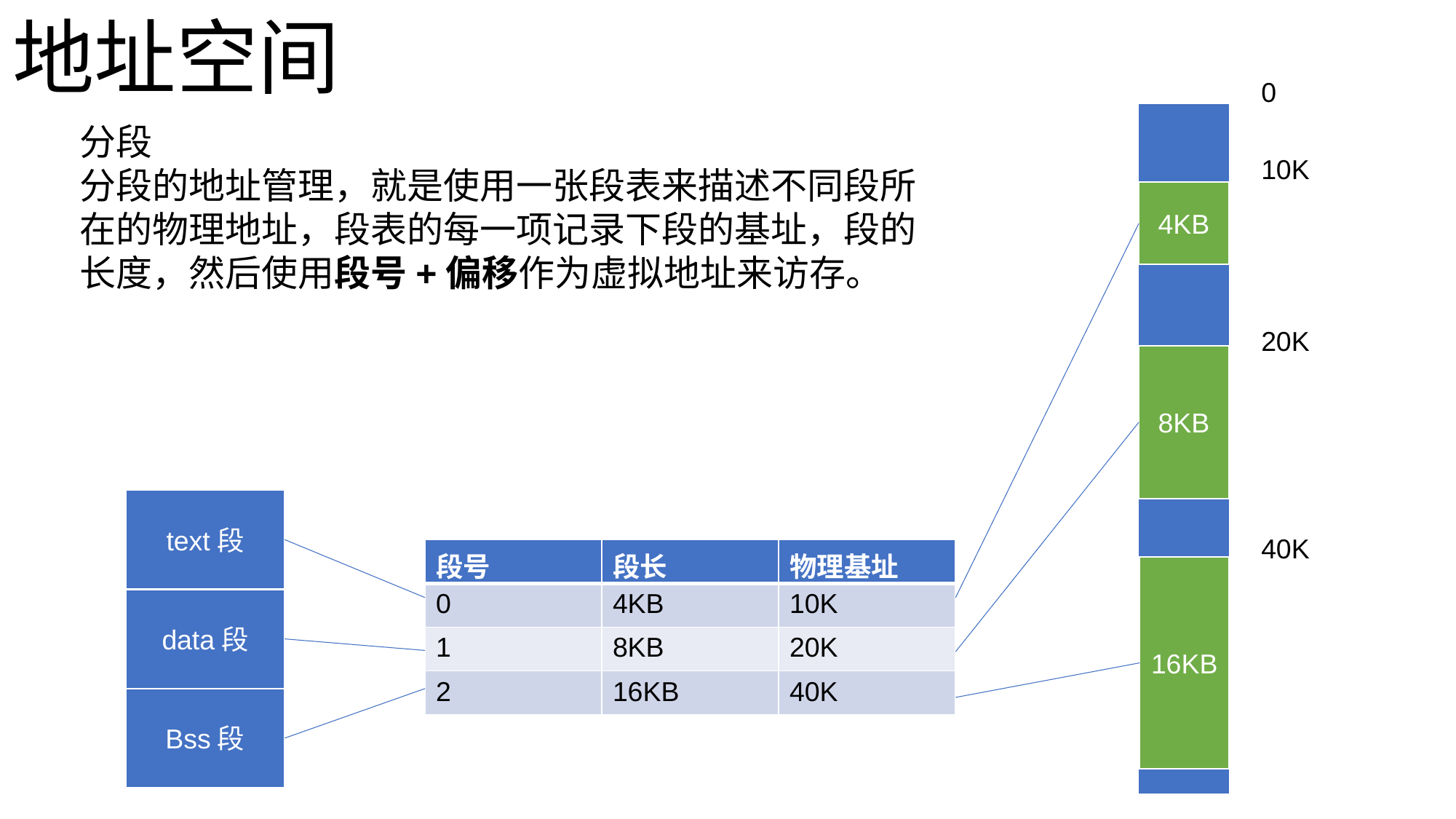

地址空间
0

分段
分段的地址管理，就是使用一张段表来描述不同段所在的物理地址，段表的每一项记录下段的基址，段的长度，然后使用段号+偏移作为虚拟地址来访存。
10K
4KB
20K
8KB
text段
40K
| 段号 | 段长 | 物理基址 |
| --- | --- | --- |
| 0 | 4KB | 10K |
| 1 | 8KB | 20K |
| 2 | 16KB | 40K |
16KB
data段
Bss段